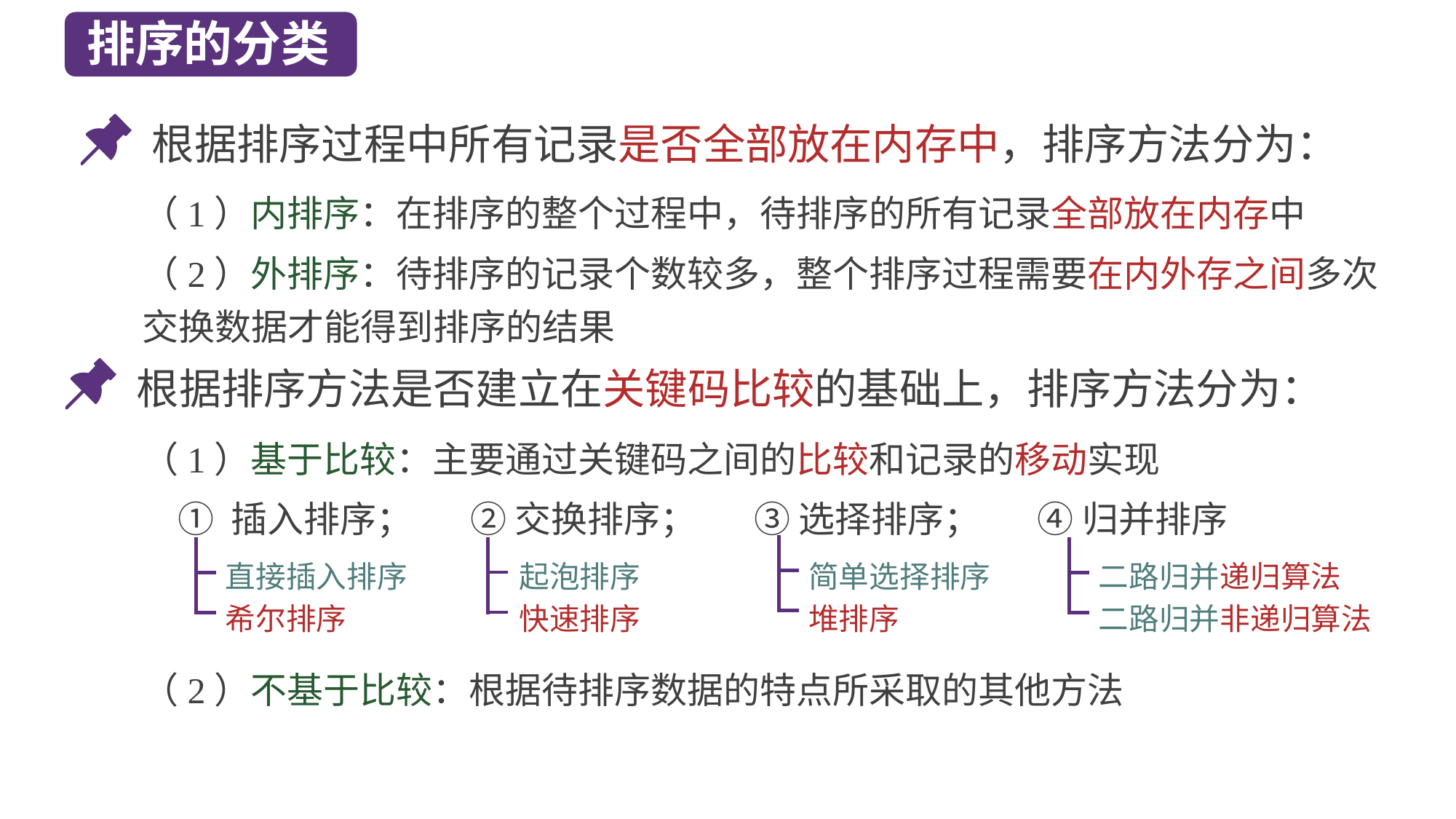

排序的分类

根据排序过程中所有记录是否全部放在内存中，排序方法分为：

（1）内排序：在排序的整个过程中，待排序的所有记录全部放在内存中
（2）外排序：待排序的记录个数较多，整个排序过程需要在内外存之间多次交换数据才能得到排序的结果
根据排序方法是否建立在关键码比较的基础上，排序方法分为：

（1）基于比较：主要通过关键码之间的比较和记录的移动实现
① 插入排序；       ② 交换排序；       ③ 选择排序；       ④ 归并排序
简单选择排序
堆排序
起泡排序
快速排序
直接插入排序
希尔排序
二路归并递归算法
二路归并非递归算法
（2）不基于比较：根据待排序数据的特点所采取的其他方法